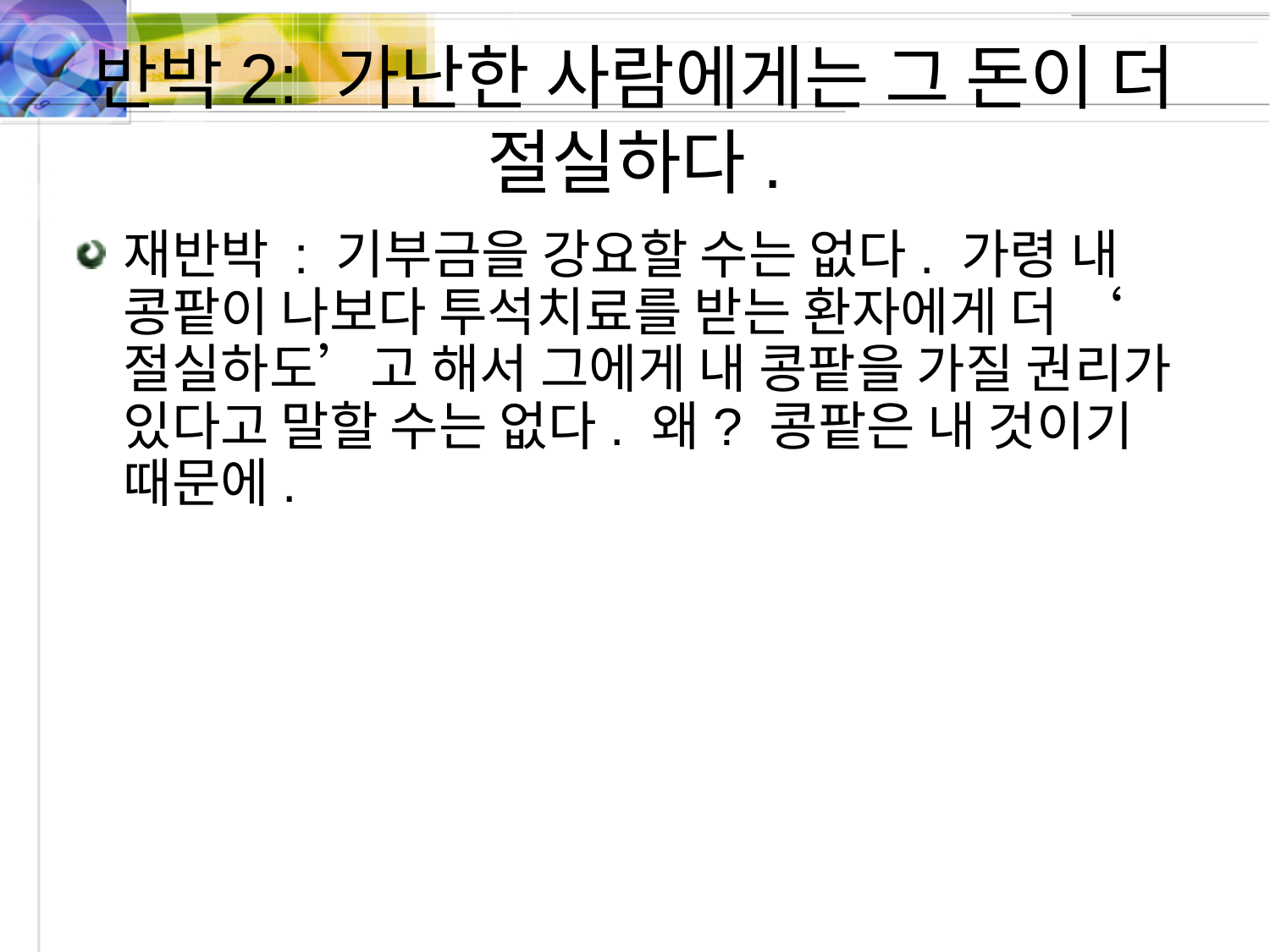

반박2: 가난한 사람에게는 그 돈이 더 절실하다.
재반박 : 기부금을 강요할 수는 없다. 가령 내 콩팥이 나보다 투석치료를 받는 환자에게 더 ‘절실하도’고 해서 그에게 내 콩팥을 가질 권리가 있다고 말할 수는 없다. 왜? 콩팥은 내 것이기 때문에.